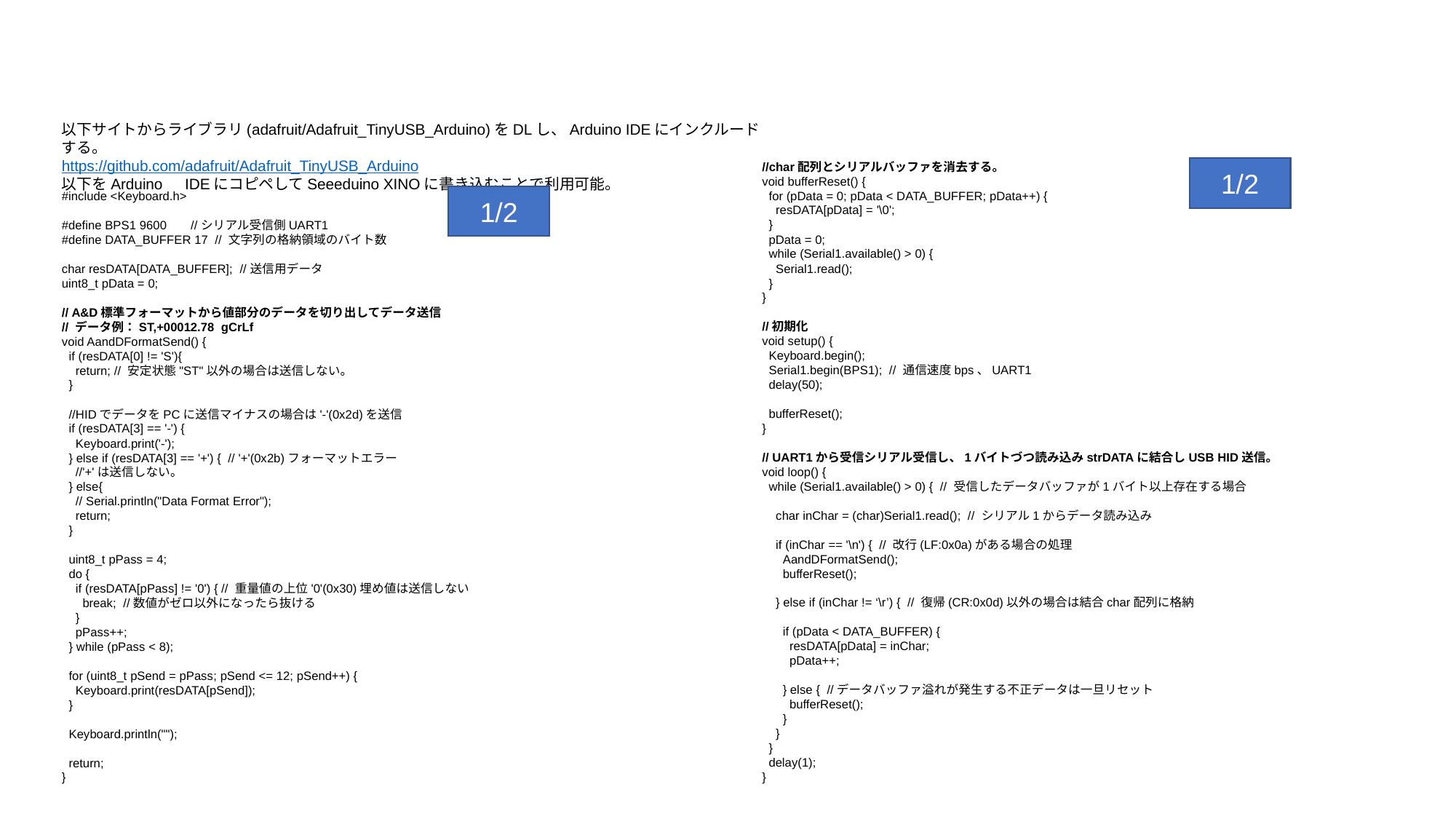

以下サイトからライブラリ(adafruit/Adafruit_TinyUSB_Arduino)をDLし、Arduino IDEにインクルードする。
https://github.com/adafruit/Adafruit_TinyUSB_Arduino
以下をArduino　IDEにコピペしてSeeeduino XINOに書き込むことで利用可能。
//char配列とシリアルバッファを消去する。
void bufferReset() {
  for (pData = 0; pData < DATA_BUFFER; pData++) {
    resDATA[pData] = '\0';
  }
  pData = 0;
  while (Serial1.available() > 0) {
    Serial1.read();
  }
}

//初期化
void setup() {
  Keyboard.begin();
  Serial1.begin(BPS1);  // 通信速度bps、UART1
  delay(50);

  bufferReset();
}

// UART1から受信シリアル受信し、1バイトづつ読み込みstrDATAに結合しUSB HID送信。
void loop() {
  while (Serial1.available() > 0) {  // 受信したデータバッファが1バイト以上存在する場合

    char inChar = (char)Serial1.read();  // シリアル1からデータ読み込み

    if (inChar == '\n') {  // 改行(LF:0x0a)がある場合の処理
      AandDFormatSend();
      bufferReset();

    } else if (inChar != ‘\r’) {  // 復帰(CR:0x0d)以外の場合は結合char配列に格納

      if (pData < DATA_BUFFER) {
        resDATA[pData] = inChar;
        pData++;

      } else {  //データバッファ溢れが発生する不正データは一旦リセット
        bufferReset();
      }
    }
  }
  delay(1);
}
1/2
#include <Keyboard.h>

#define BPS1 9600       //シリアル受信側UART1
#define DATA_BUFFER 17  // 文字列の格納領域のバイト数

char resDATA[DATA_BUFFER];  //送信用データ
uint8_t pData = 0;

// A&D標準フォーマットから値部分のデータを切り出してデータ送信
// データ例：ST,+00012.78  gCrLf
void AandDFormatSend() {
  if (resDATA[0] != 'S'){
    return; // 安定状態"ST"以外の場合は送信しない。
  }

  //HIDでデータをPCに送信マイナスの場合は'-'(0x2d)を送信
  if (resDATA[3] == '-') {
    Keyboard.print('-');
  } else if (resDATA[3] == '+') {  // '+'(0x2b)フォーマットエラー
    //'+'は送信しない。
  } else{
    // Serial.println("Data Format Error");
    return;
  }

  uint8_t pPass = 4;
  do {
    if (resDATA[pPass] != '0') { // 重量値の上位'0'(0x30)埋め値は送信しない
      break;  //数値がゼロ以外になったら抜ける
    }
    pPass++;
  } while (pPass < 8);

  for (uint8_t pSend = pPass; pSend <= 12; pSend++) {
    Keyboard.print(resDATA[pSend]);
  }

  Keyboard.println("");

  return;
}
1/2